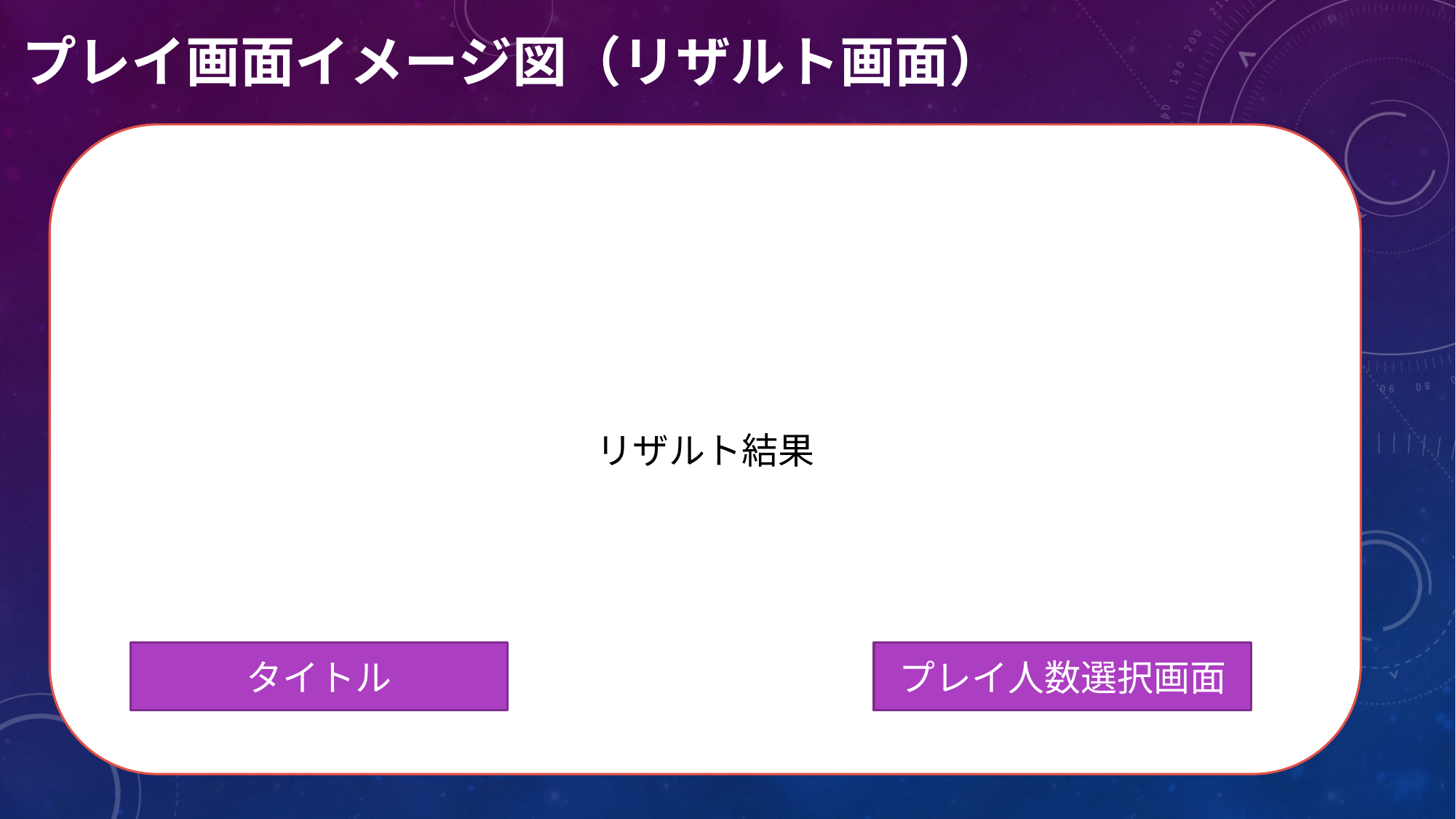

# プレイ画面イメージ図（リザルト画面）
リザルト結果
タイトル
プレイ人数選択画面